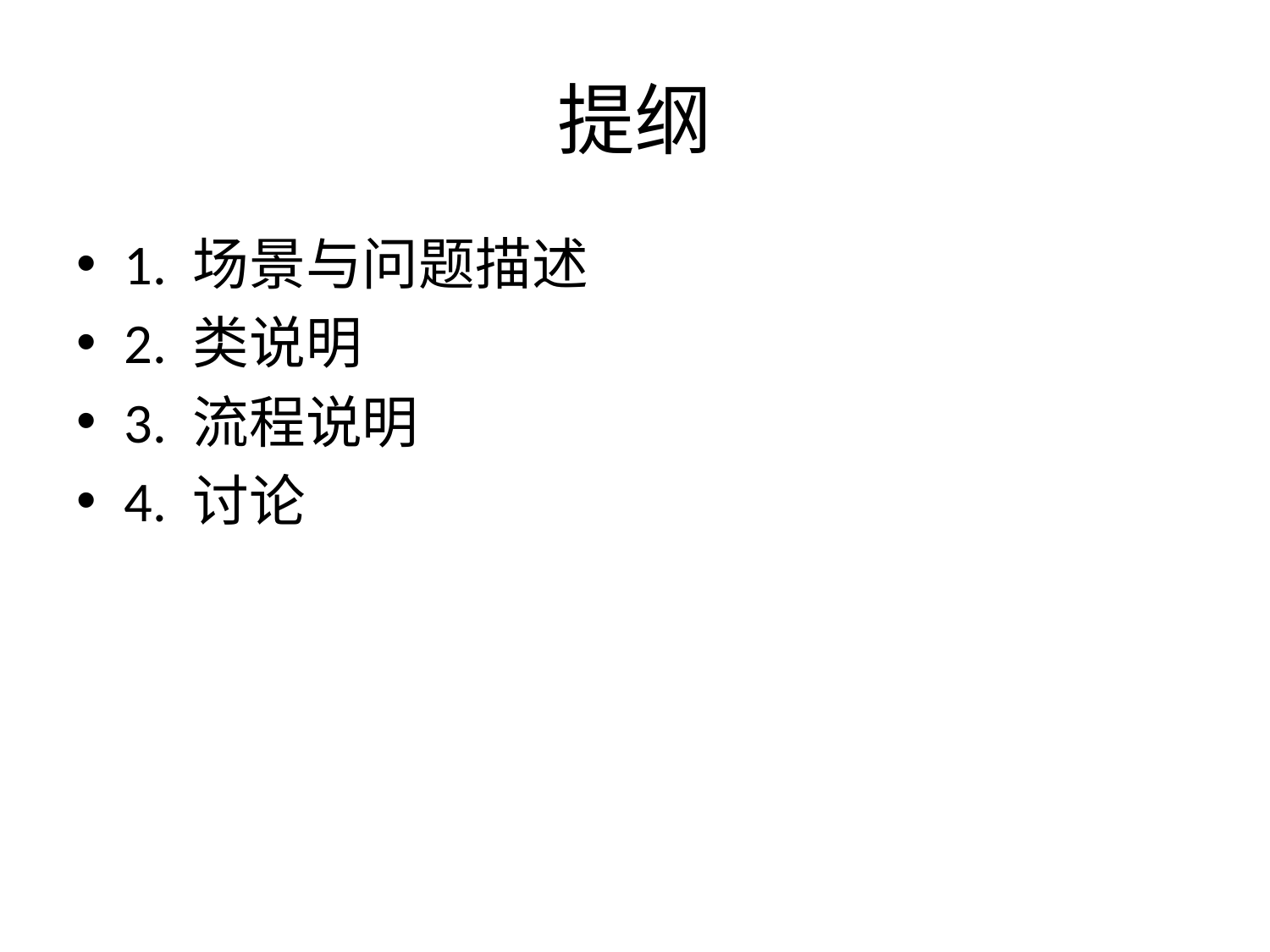

# 提纲
1. 场景与问题描述
2. 类说明
3. 流程说明
4. 讨论